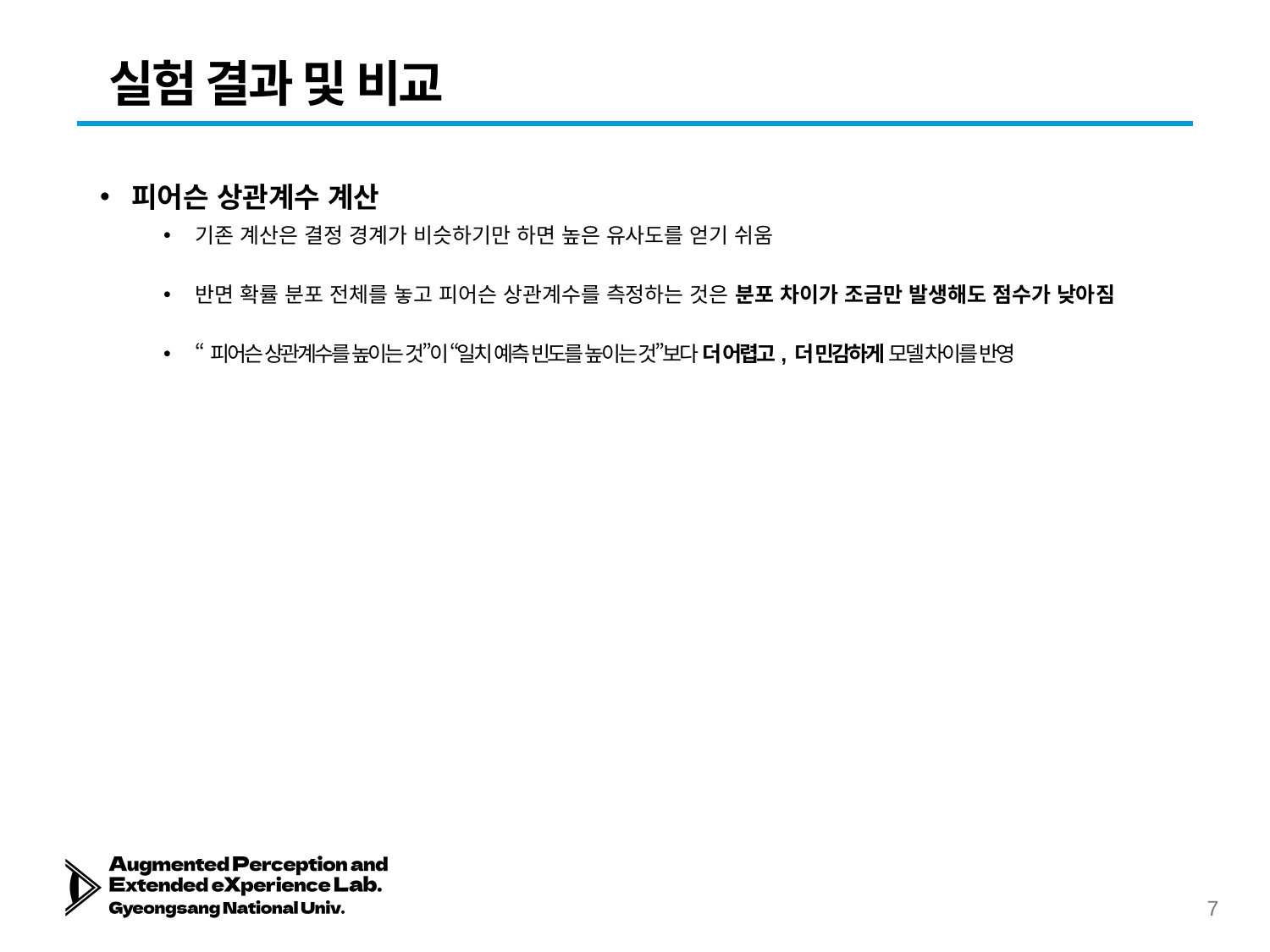

# 실험 결과 및 비교
피어슨 상관계수 계산
기존 계산은 결정 경계가 비슷하기만 하면 높은 유사도를 얻기 쉬움
반면 확률 분포 전체를 놓고 피어슨 상관계수를 측정하는 것은 분포 차이가 조금만 발생해도 점수가 낮아짐
“피어슨 상관계수를 높이는 것”이 “일치 예측 빈도를 높이는 것”보다 더 어렵고, 더 민감하게 모델 차이를 반영
7